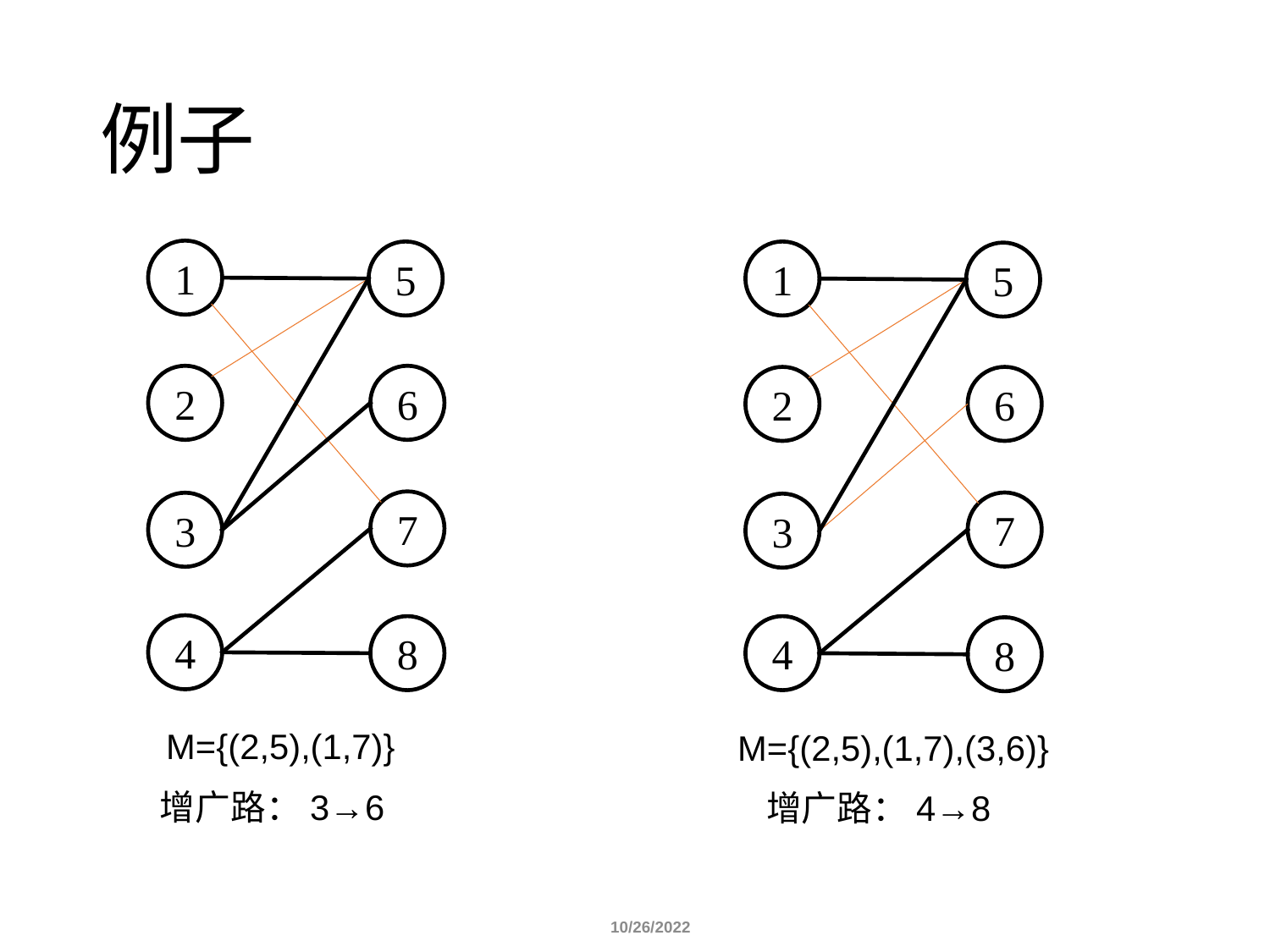

# 例子
1
5
1
5
2
6
2
6
7
7
3
3
4
8
4
8
M={(2,5),(1,7)}
M={(2,5),(1,7),(3,6)}
增广路：3→6
增广路：4→8
		 				            10/26/2022